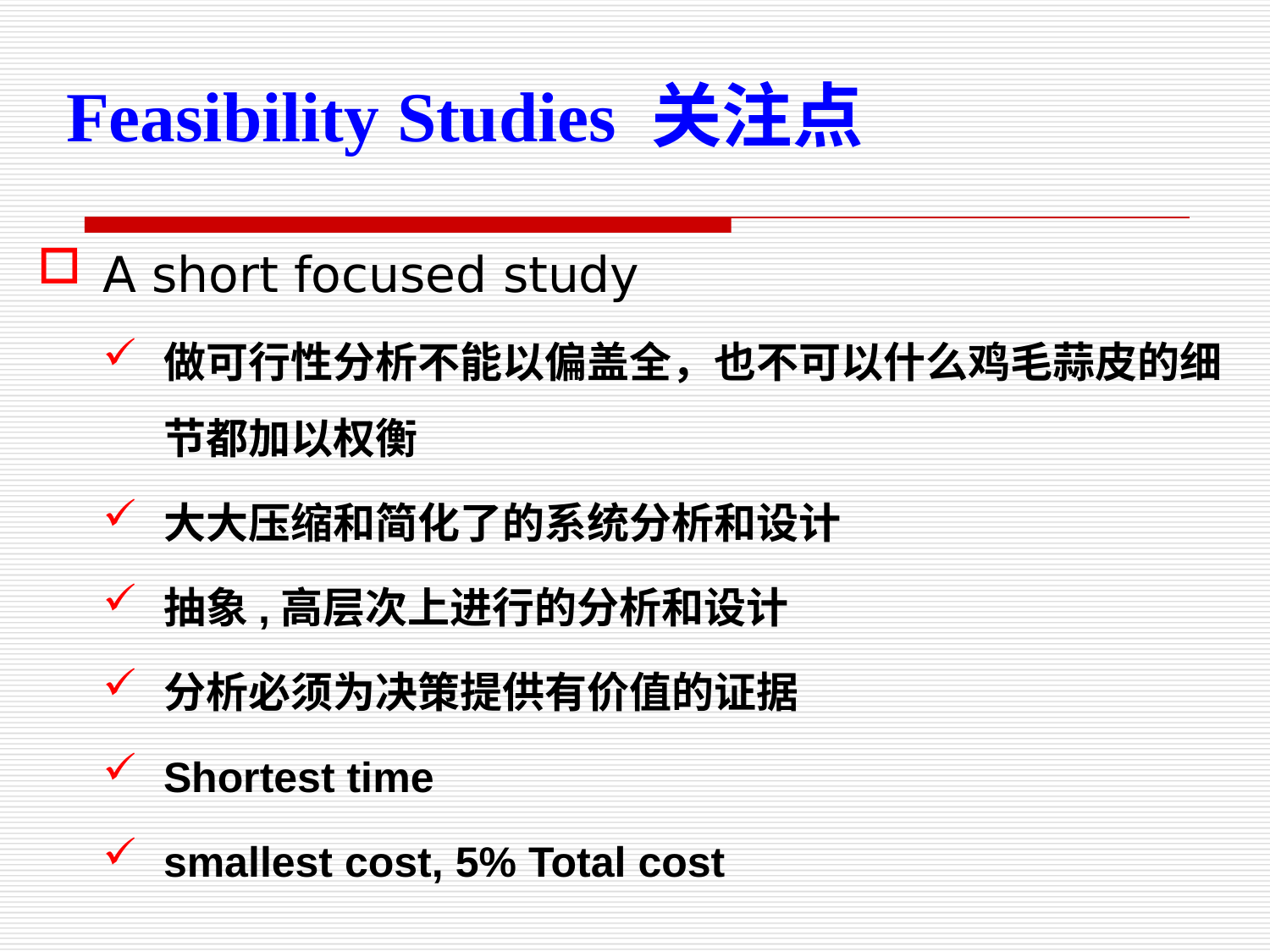

Feasibility Studies 关注点
A short focused study
做可行性分析不能以偏盖全，也不可以什么鸡毛蒜皮的细节都加以权衡
大大压缩和简化了的系统分析和设计
抽象,高层次上进行的分析和设计
分析必须为决策提供有价值的证据
Shortest time
smallest cost, 5% Total cost